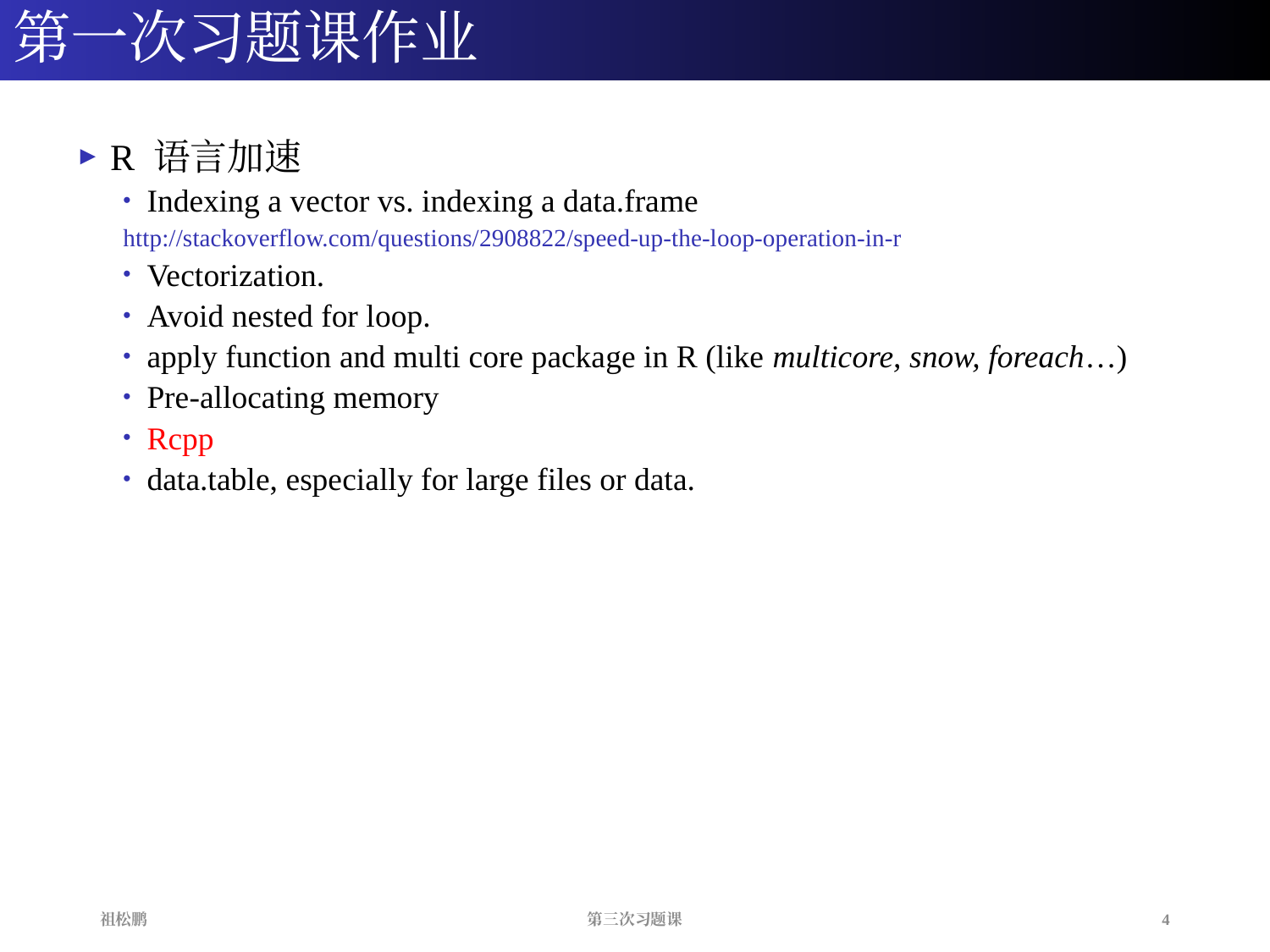

# 第一次习题课作业
 R 语言加速
Indexing a vector vs. indexing a data.frame
http://stackoverflow.com/questions/2908822/speed-up-the-loop-operation-in-r
Vectorization.
Avoid nested for loop.
apply function and multi core package in R (like multicore, snow, foreach…)
Pre-allocating memory
Rcpp
data.table, especially for large files or data.

4
第三次习题课
祖松鹏